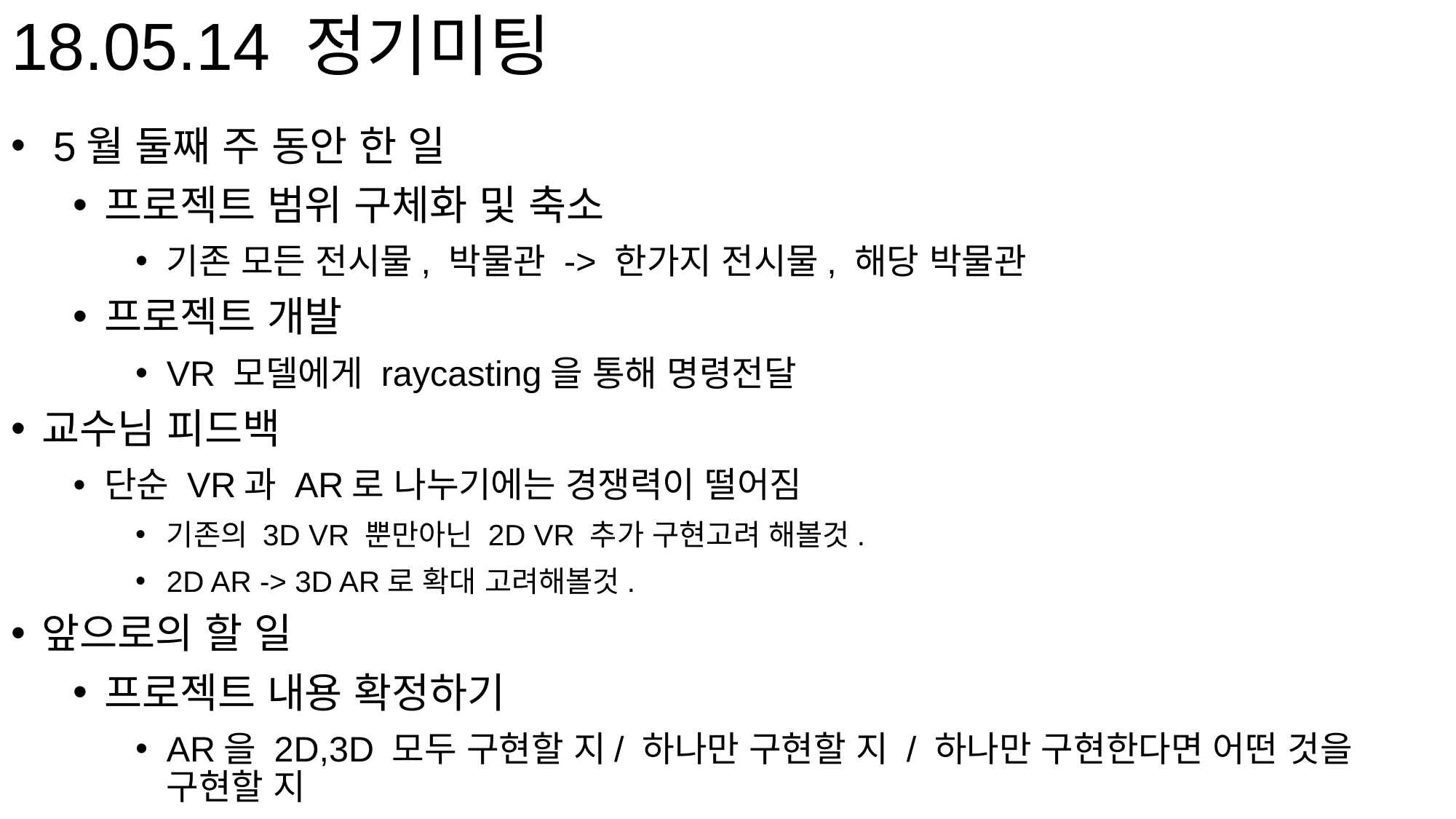

# 18.05.14 정기미팅
 5월 둘째 주 동안 한 일
프로젝트 범위 구체화 및 축소
기존 모든 전시물, 박물관 -> 한가지 전시물, 해당 박물관
프로젝트 개발
VR 모델에게 raycasting을 통해 명령전달
교수님 피드백
단순 VR과 AR로 나누기에는 경쟁력이 떨어짐
기존의 3D VR 뿐만아닌 2D VR 추가 구현고려 해볼것.
2D AR -> 3D AR로 확대 고려해볼것.
앞으로의 할 일
프로젝트 내용 확정하기
AR을 2D,3D 모두 구현할 지/ 하나만 구현할 지 / 하나만 구현한다면 어떤 것을 구현할 지